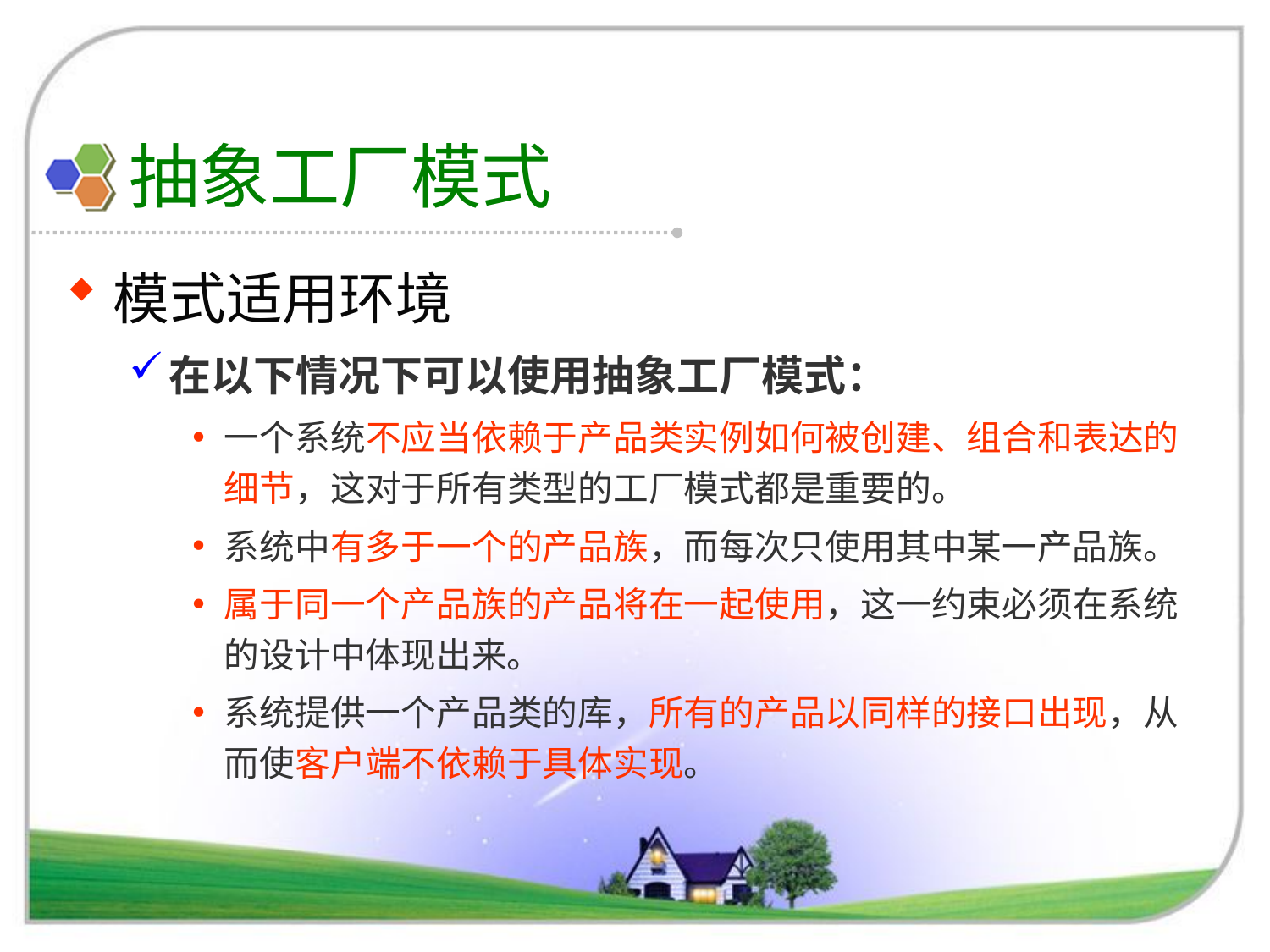

# 抽象工厂模式
模式适用环境
在以下情况下可以使用抽象工厂模式：
一个系统不应当依赖于产品类实例如何被创建、组合和表达的细节，这对于所有类型的工厂模式都是重要的。
系统中有多于一个的产品族，而每次只使用其中某一产品族。
属于同一个产品族的产品将在一起使用，这一约束必须在系统的设计中体现出来。
系统提供一个产品类的库，所有的产品以同样的接口出现，从而使客户端不依赖于具体实现。